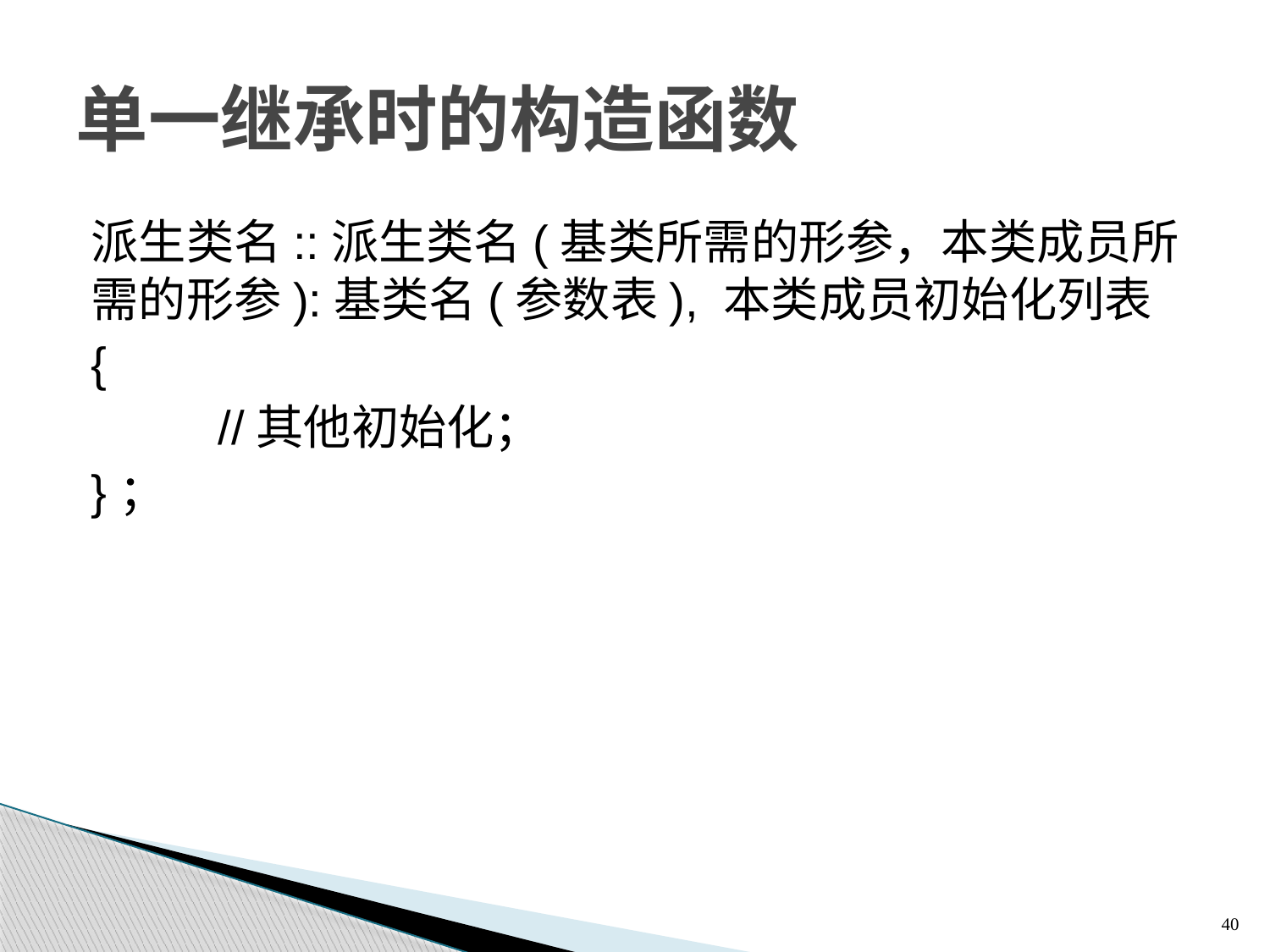

7.4 派生类的构造和析构函数 —— 7.4.1 构造函数
# 单一继承时的构造函数
派生类名::派生类名(基类所需的形参，本类成员所需的形参):基类名(参数表), 本类成员初始化列表
{
	//其他初始化；
}；
40